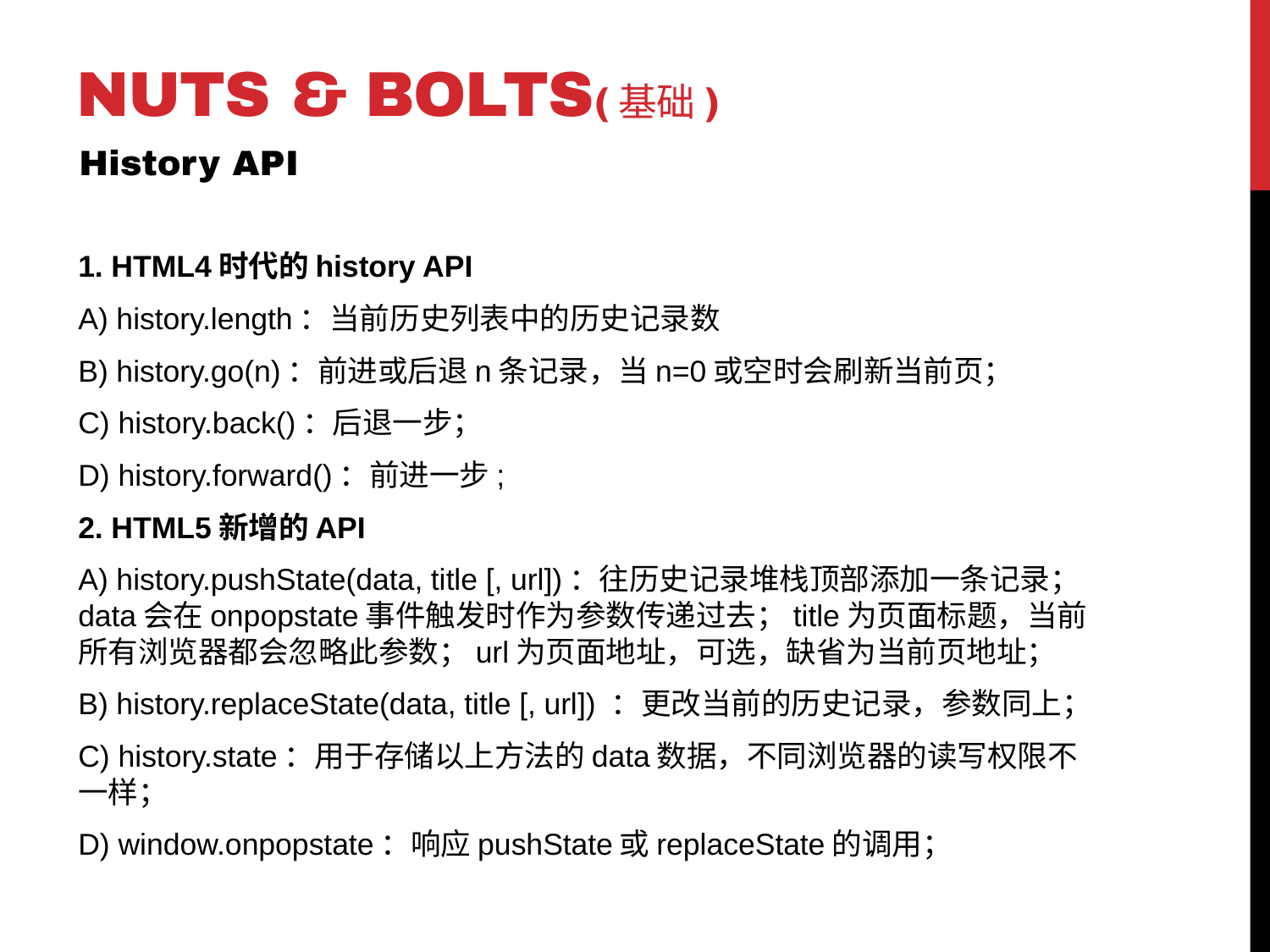

# Nuts & Bolts(基础)
History API
1. HTML4时代的history API
A) history.length：当前历史列表中的历史记录数
B) history.go(n)：前进或后退n条记录，当n=0或空时会刷新当前页；
C) history.back()：后退一步；
D) history.forward()：前进一步;
2. HTML5新增的API
A) history.pushState(data, title [, url])：往历史记录堆栈顶部添加一条记录；data会在onpopstate事件触发时作为参数传递过去；title为页面标题，当前所有浏览器都会忽略此参数；url为页面地址，可选，缺省为当前页地址；
B) history.replaceState(data, title [, url]) ：更改当前的历史记录，参数同上；
C) history.state：用于存储以上方法的data数据，不同浏览器的读写权限不一样；
D) window.onpopstate：响应pushState或replaceState的调用；